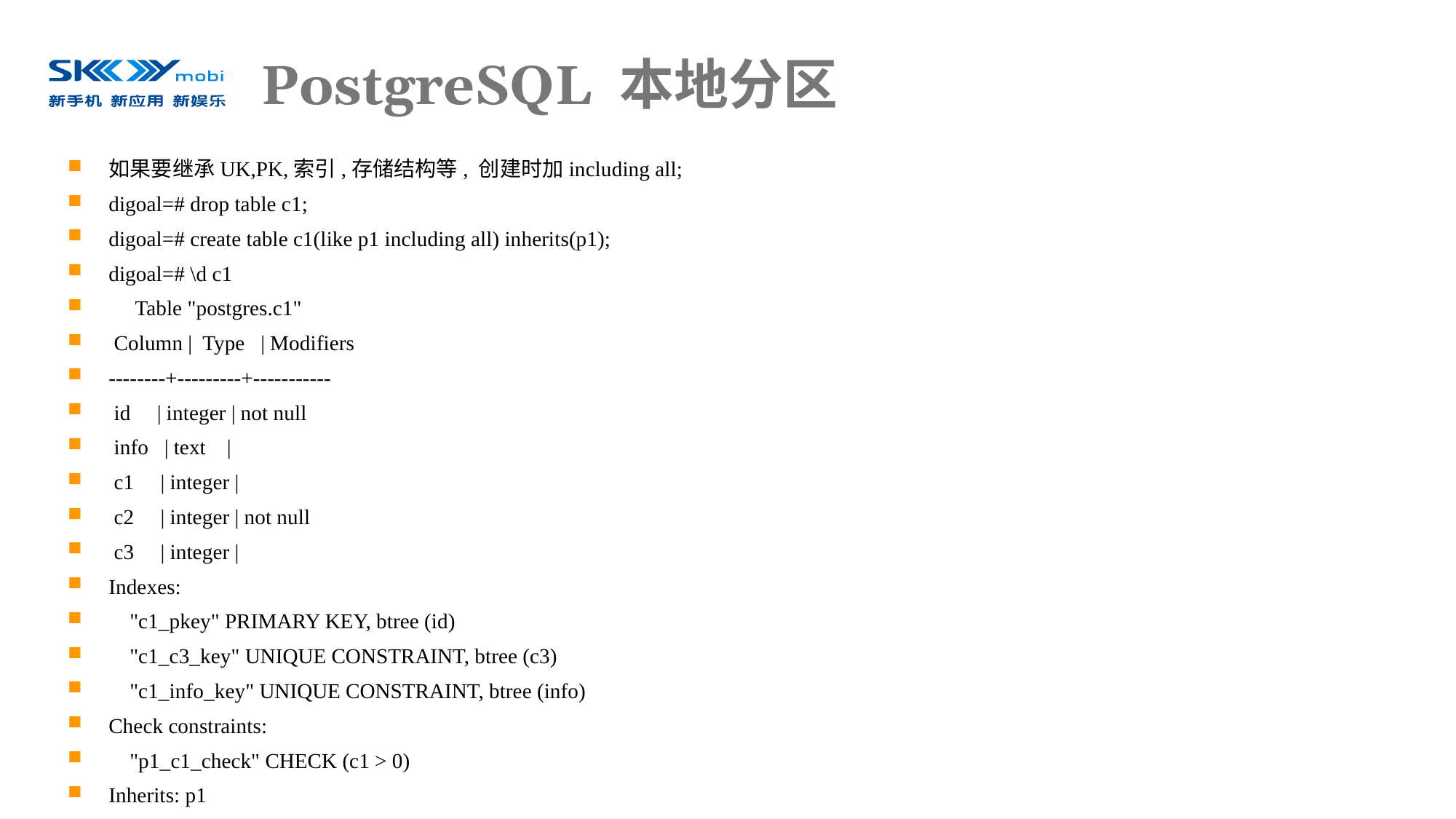

# PostgreSQL 本地分区
如果要继承UK,PK,索引,存储结构等, 创建时加including all;
digoal=# drop table c1;
digoal=# create table c1(like p1 including all) inherits(p1);
digoal=# \d c1
     Table "postgres.c1"
 Column |  Type   | Modifiers
--------+---------+-----------
 id     | integer | not null
 info   | text    |
 c1     | integer |
 c2     | integer | not null
 c3     | integer |
Indexes:
    "c1_pkey" PRIMARY KEY, btree (id)
    "c1_c3_key" UNIQUE CONSTRAINT, btree (c3)
    "c1_info_key" UNIQUE CONSTRAINT, btree (info)
Check constraints:
    "p1_c1_check" CHECK (c1 > 0)
Inherits: p1